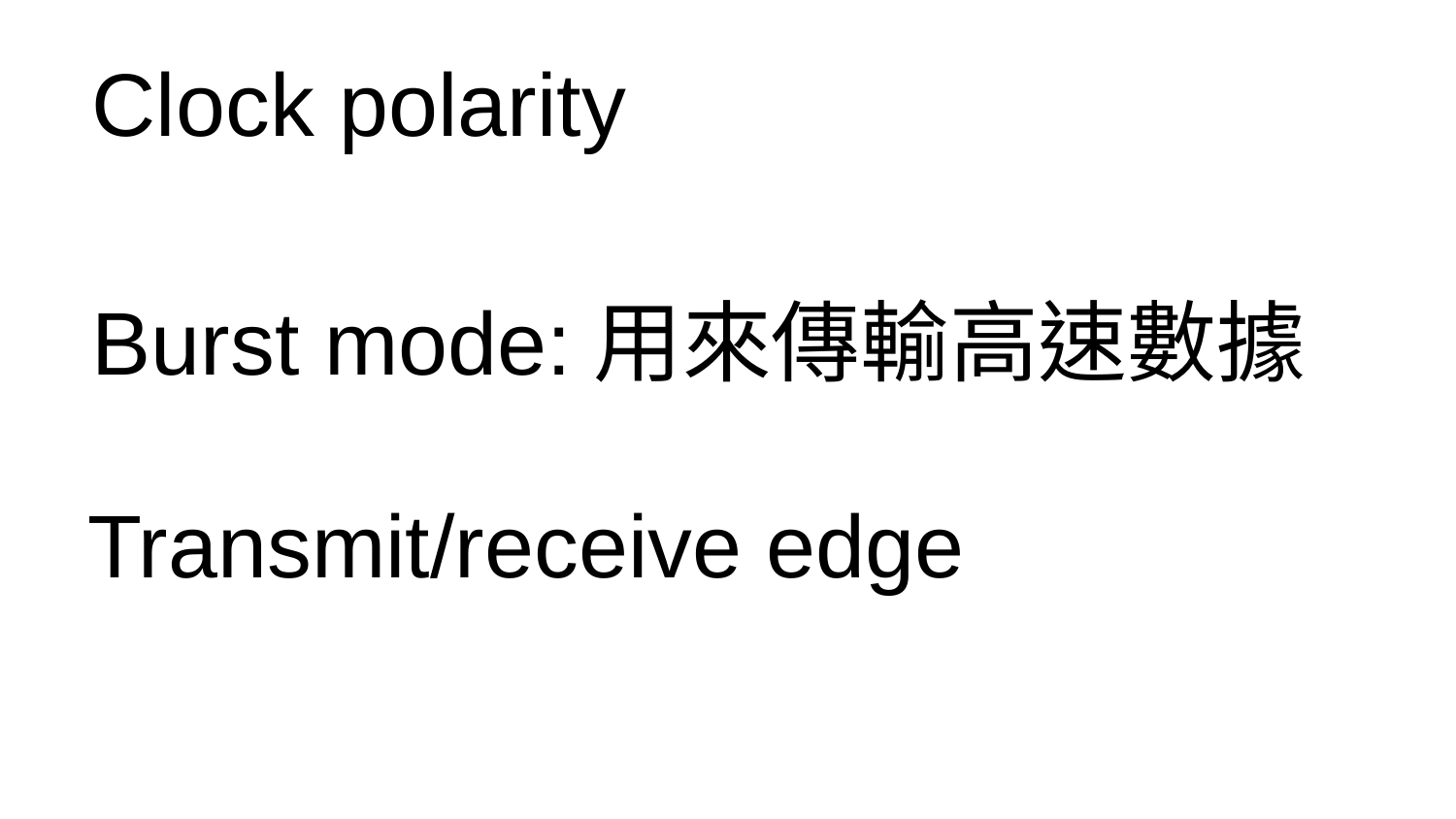

# Clock polarity

Burst mode:用來傳輸高速數據
Transmit/receive edge